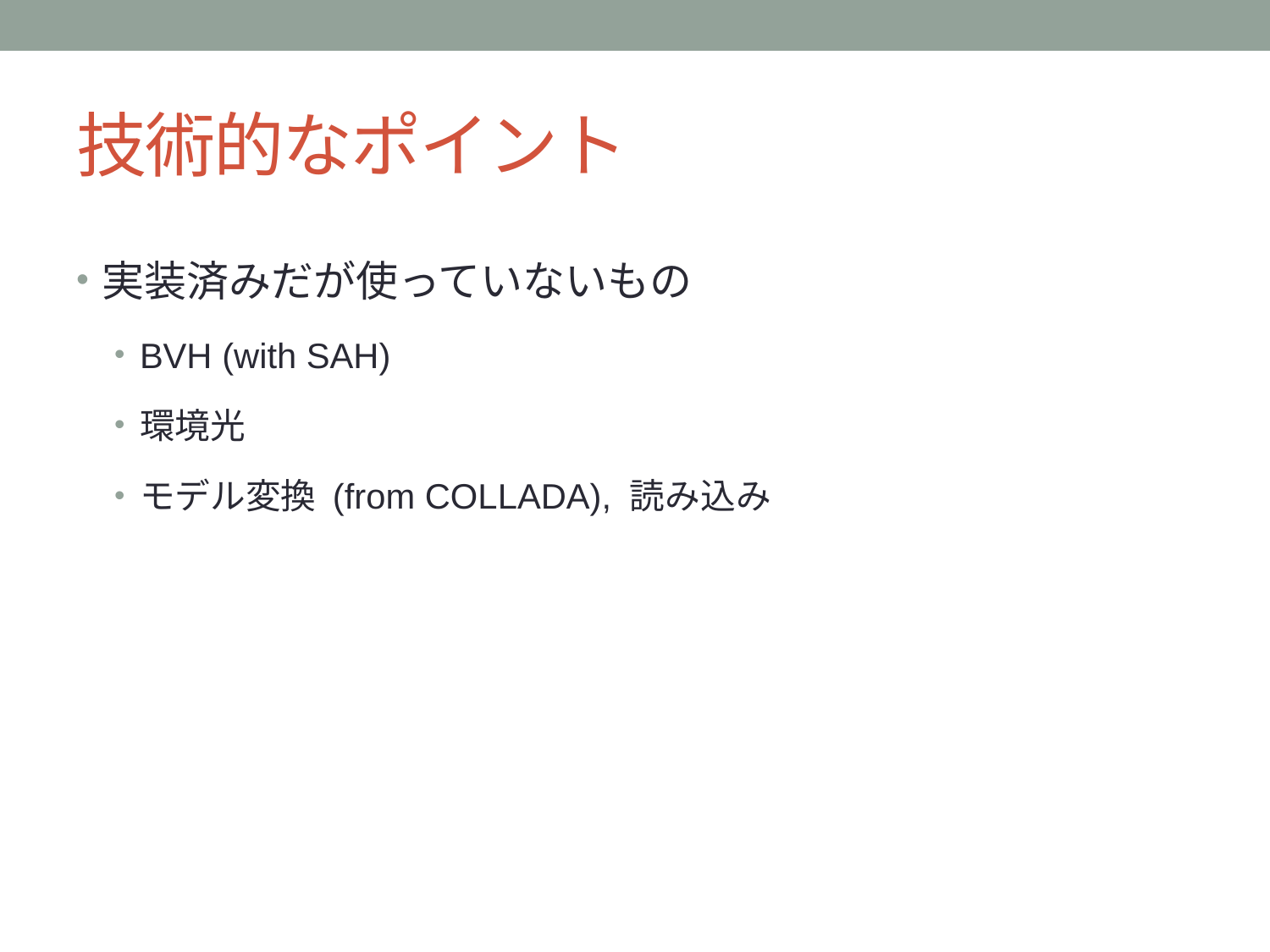

# 技術的なポイント
実装済みだが使っていないもの
BVH (with SAH)
環境光
モデル変換 (from COLLADA), 読み込み